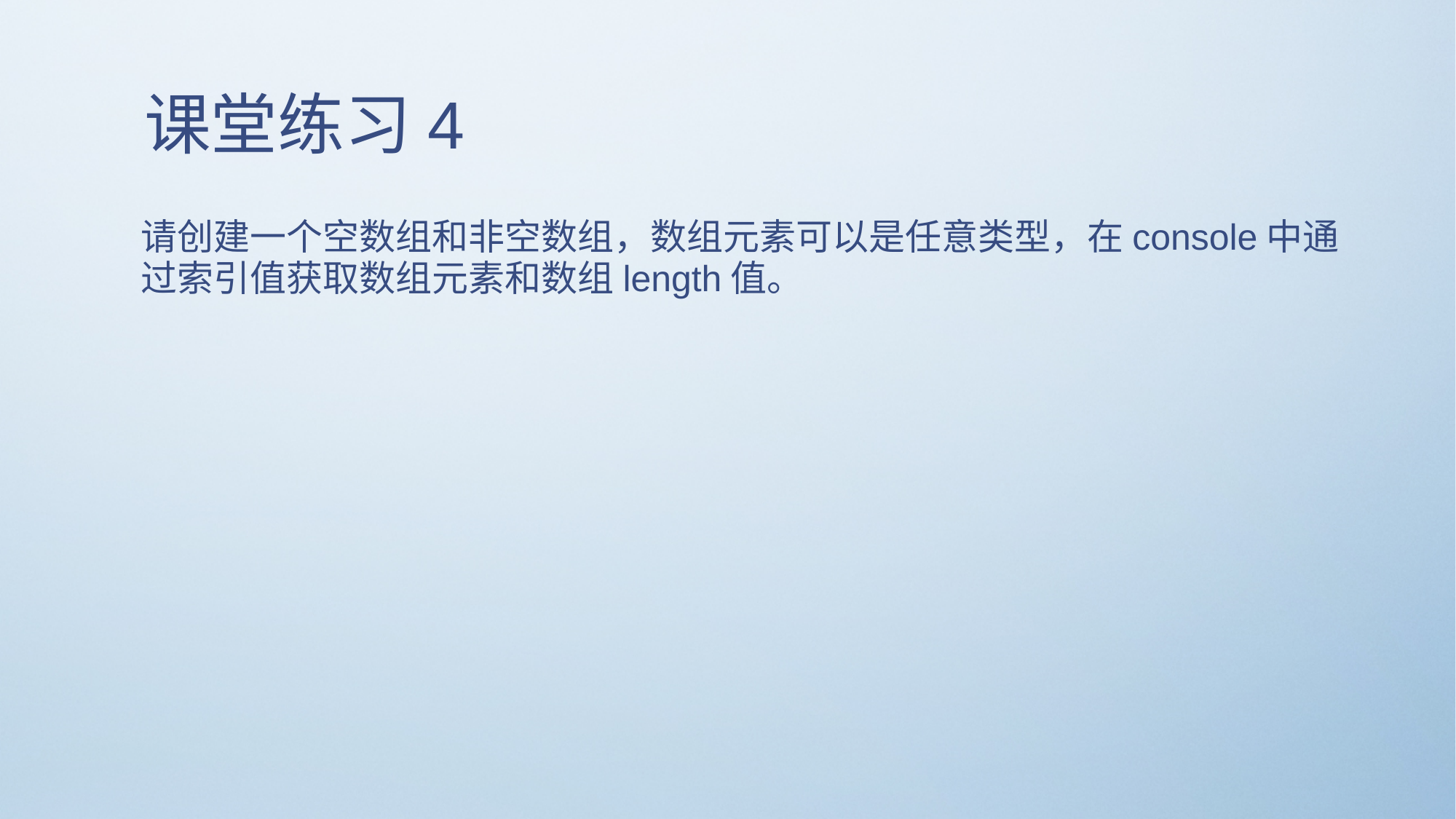

课堂练习4
请创建一个空数组和非空数组，数组元素可以是任意类型，在console中通过索引值获取数组元素和数组length值。